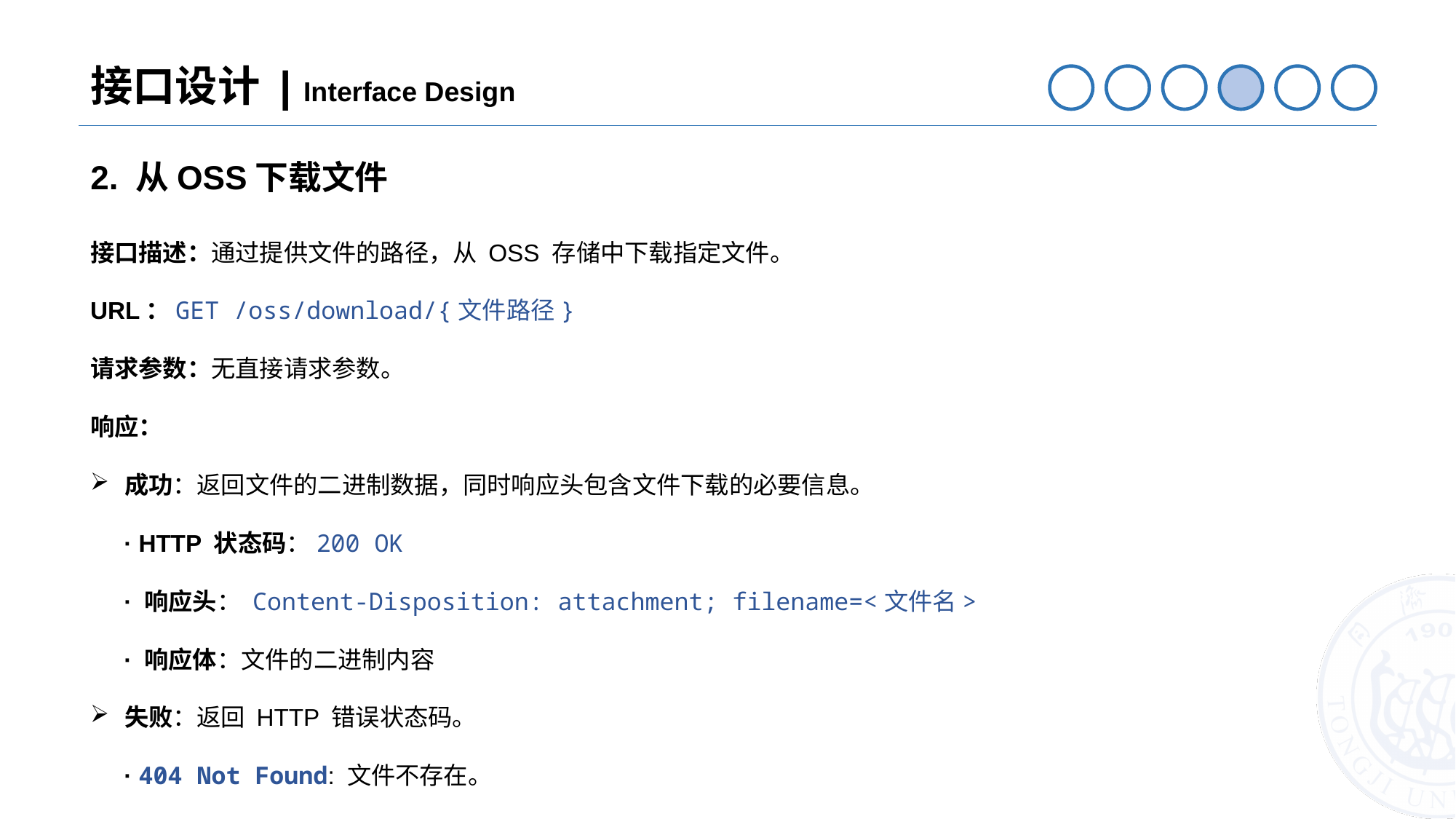

接口设计 | Interface Design

2. 从OSS下载文件
接口描述：通过提供文件的路径，从 OSS 存储中下载指定文件。
URL：GET /oss/download/{文件路径}
请求参数：无直接请求参数。
响应：
成功：返回文件的二进制数据，同时响应头包含文件下载的必要信息。
     · HTTP 状态码：200 OK
     · 响应头： Content-Disposition: attachment; filename=<文件名>
     · 响应体：文件的二进制内容
失败：返回 HTTP 错误状态码。
     · 404 Not Found: 文件不存在。